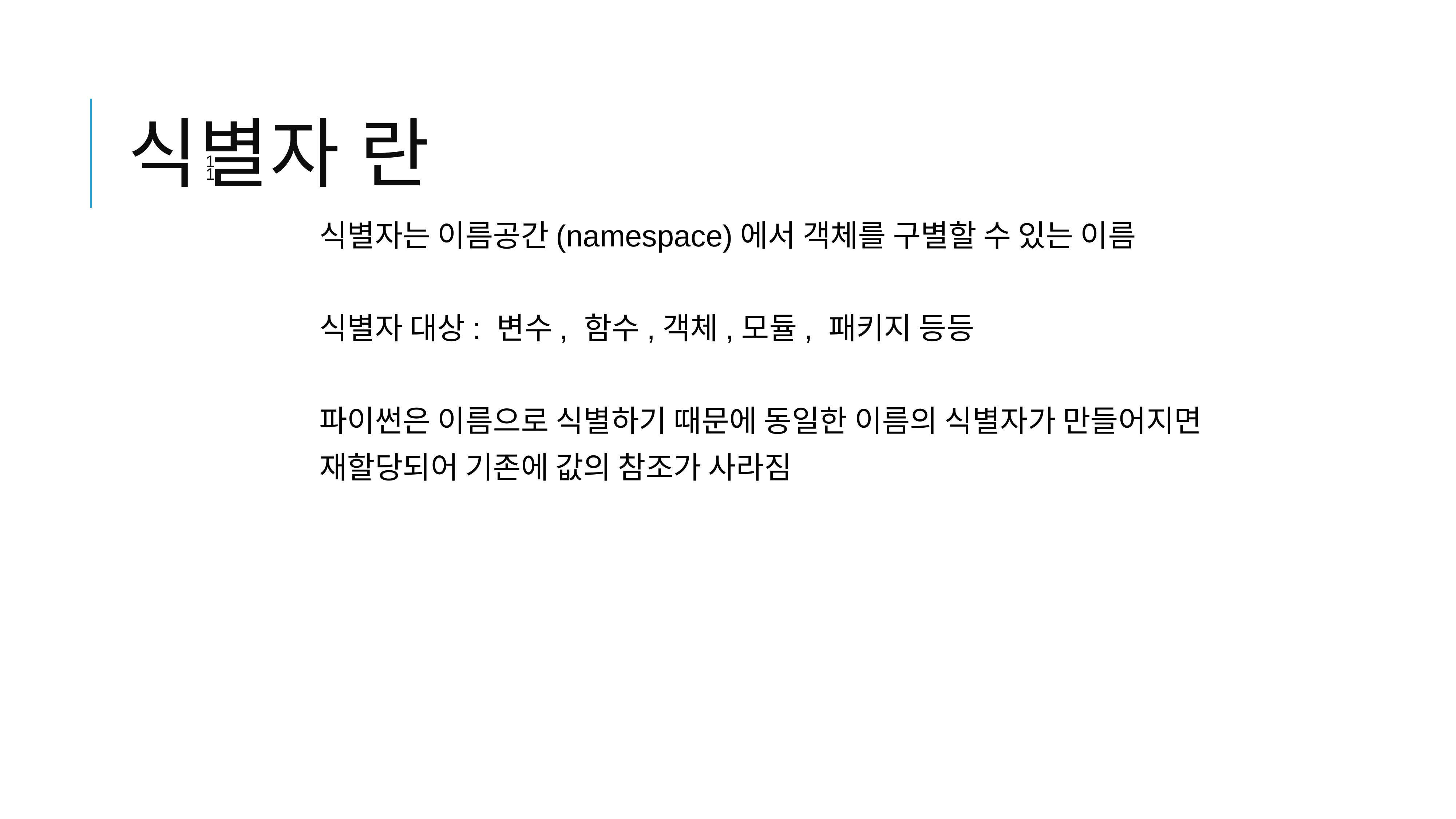

# 식별자 란
11
식별자는 이름공간(namespace)에서 객체를 구별할 수 있는 이름

식별자 대상: 변수, 함수,객체,모듈, 패키지 등등

파이썬은 이름으로 식별하기 때문에 동일한 이름의 식별자가 만들어지면
재할당되어 기존에 값의 참조가 사라짐